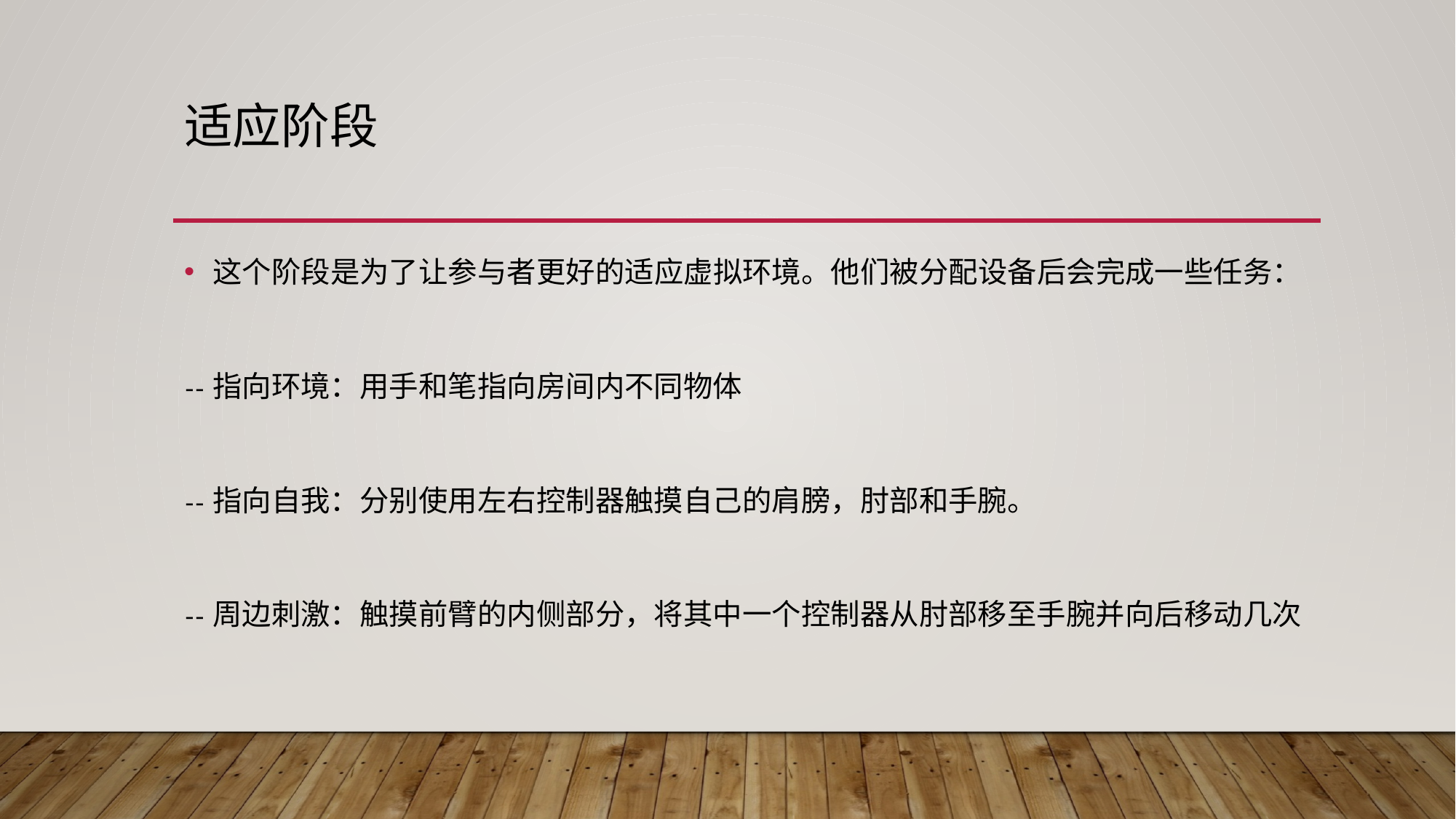

# 适应阶段
这个阶段是为了让参与者更好的适应虚拟环境。他们被分配设备后会完成一些任务：

--指向环境：用手和笔指向房间内不同物体

--指向自我：分别使用左右控制器触摸自己的肩膀，肘部和手腕。

--周边刺激：触摸前臂的内侧部分，将其中一个控制器从肘部移至手腕并向后移动几次